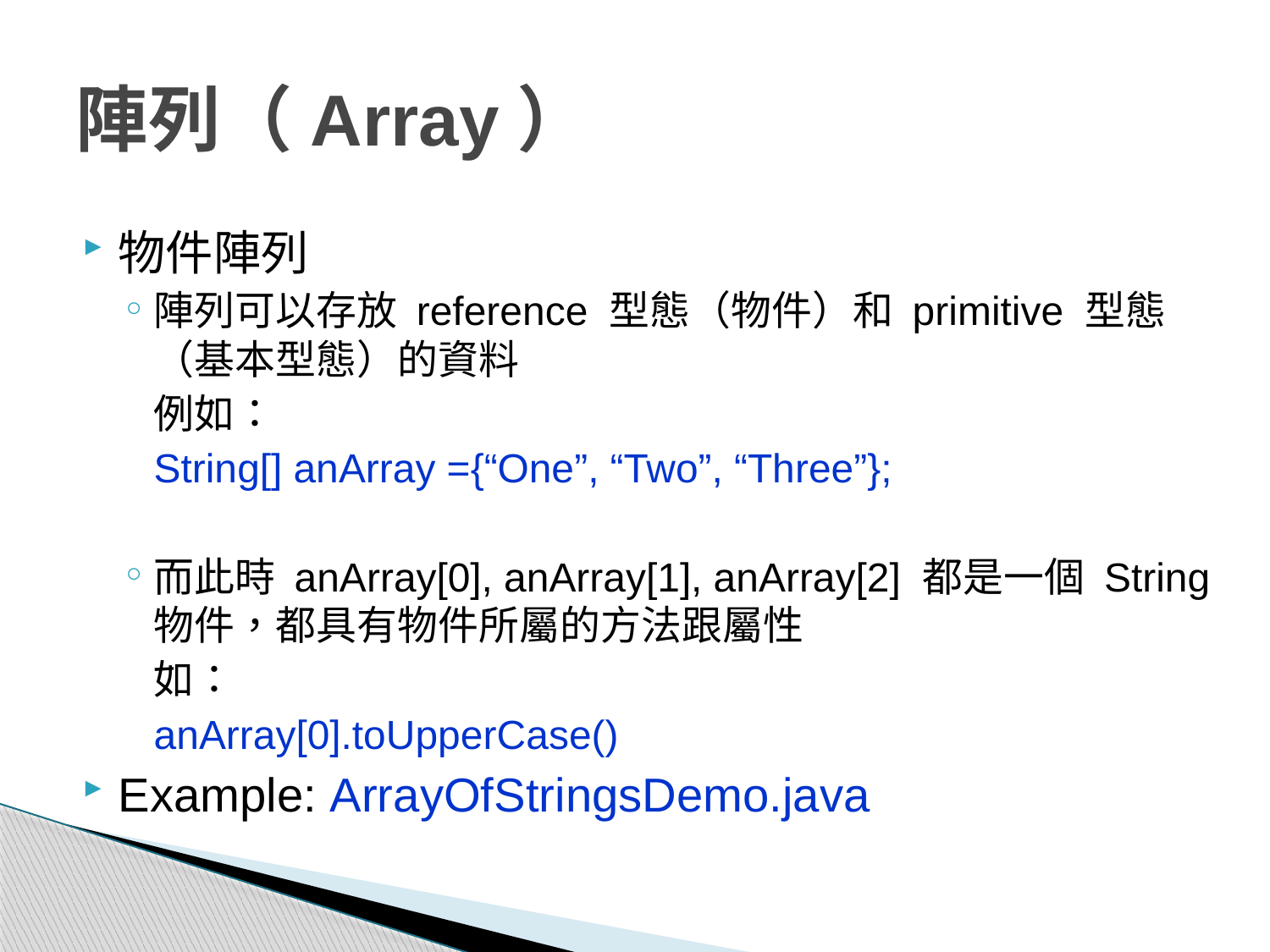

# 陣列（Array）
物件陣列
陣列可以存放 reference 型態（物件）和 primitive 型態（基本型態）的資料
	例如：
	String[] anArray ={“One”, “Two”, “Three”};

而此時 anArray[0], anArray[1], anArray[2] 都是一個 String 物件，都具有物件所屬的方法跟屬性
	如：
	anArray[0].toUpperCase()
Example: ArrayOfStringsDemo.java